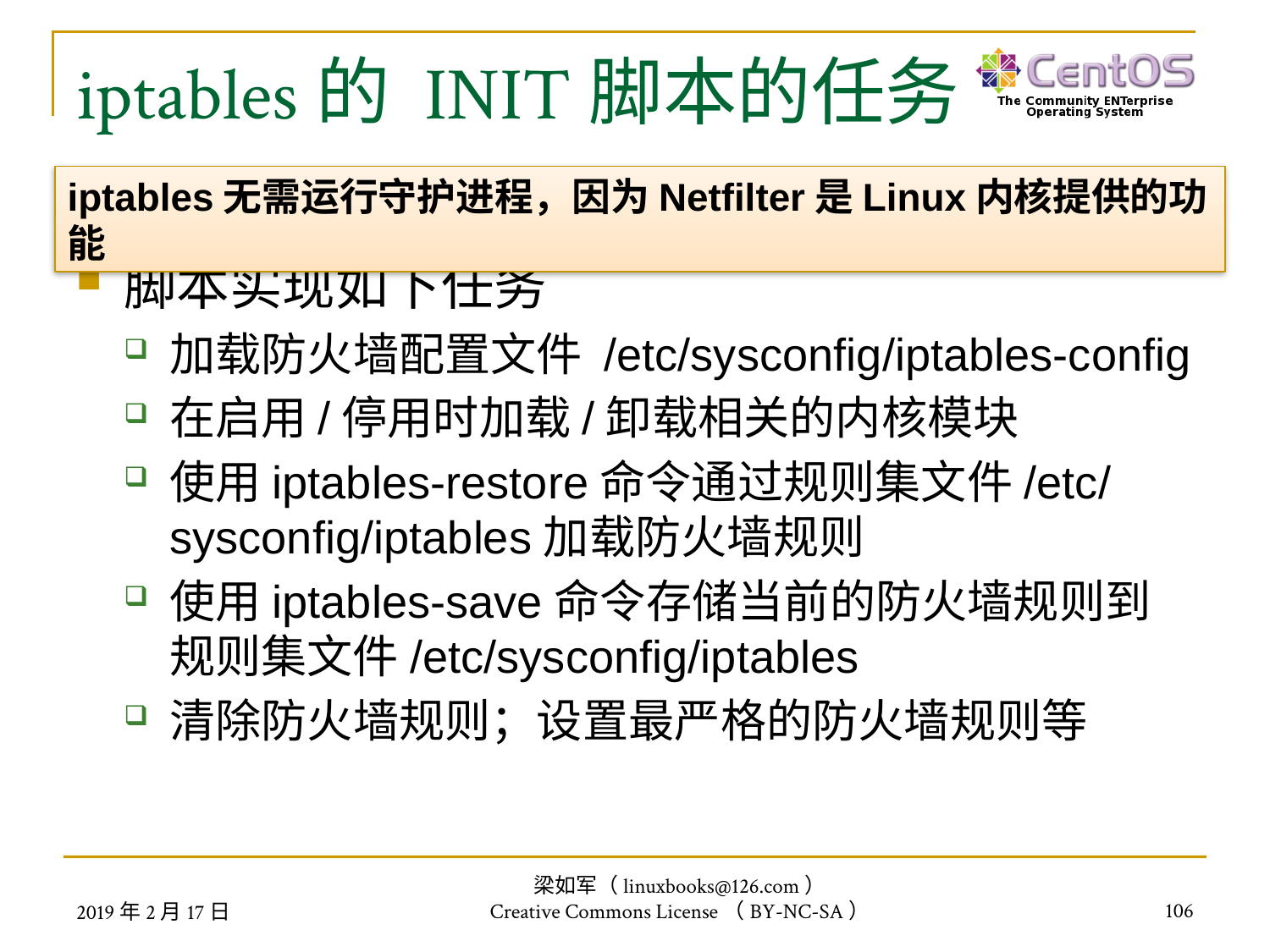

# iptables的 INIT脚本的任务
iptables无需运行守护进程，因为Netfilter是Linux内核提供的功能
脚本实现如下任务
加载防火墙配置文件 /etc/sysconfig/iptables-config
在启用/停用时加载/卸载相关的内核模块
使用iptables-restore命令通过规则集文件/etc/sysconfig/iptables加载防火墙规则
使用iptables-save命令存储当前的防火墙规则到规则集文件/etc/sysconfig/iptables
清除防火墙规则；设置最严格的防火墙规则等
梁如军（linuxbooks@126.com）
Creative Commons License（BY-NC-SA）
2019年2月17日
106